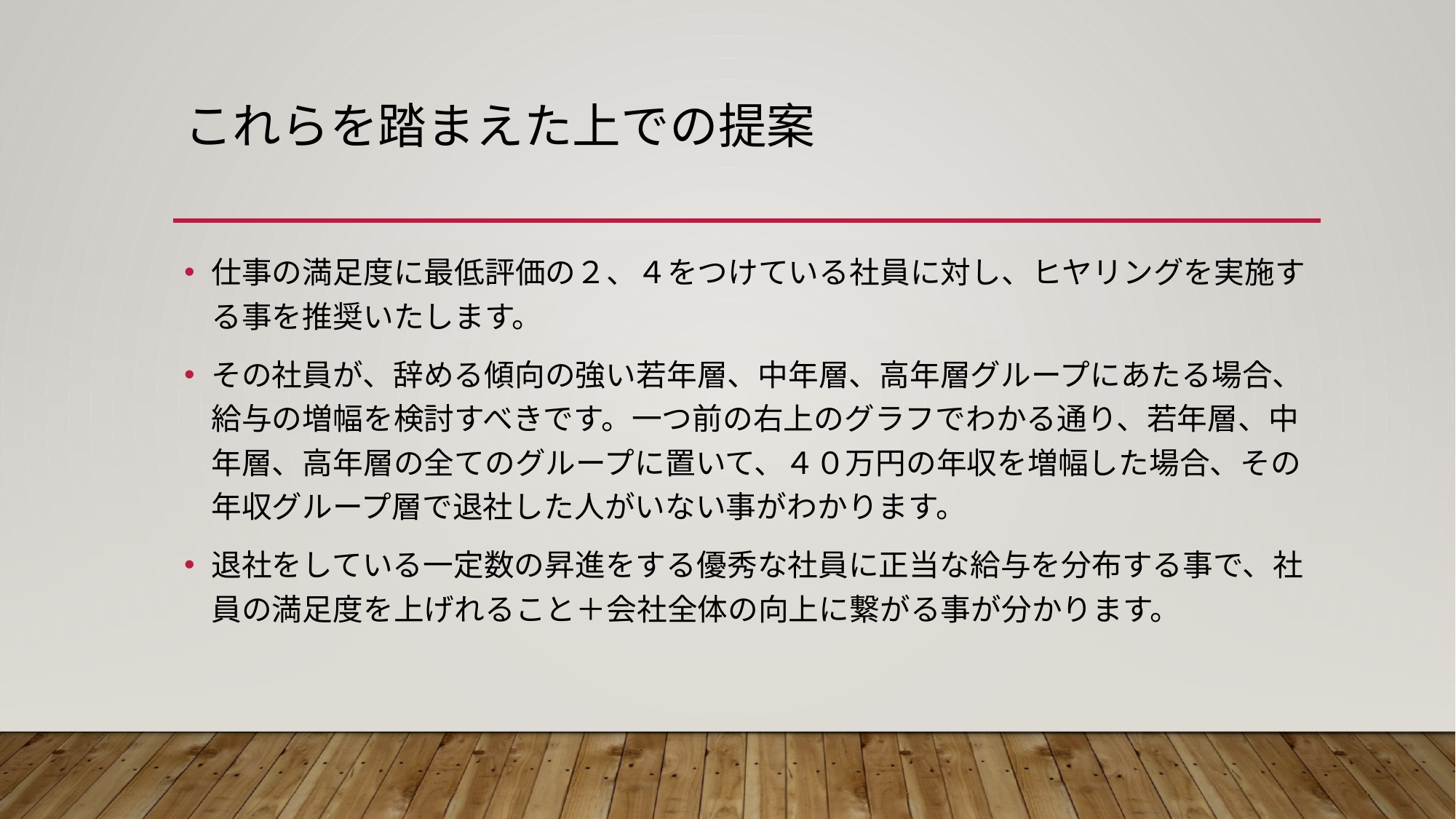

# これらを踏まえた上での提案
仕事の満足度に最低評価の２、４をつけている社員に対し、ヒヤリングを実施する事を推奨いたします。
その社員が、辞める傾向の強い若年層、中年層、高年層グループにあたる場合、給与の増幅を検討すべきです。一つ前の右上のグラフでわかる通り、若年層、中年層、高年層の全てのグループに置いて、４０万円の年収を増幅した場合、その年収グループ層で退社した人がいない事がわかります。
退社をしている一定数の昇進をする優秀な社員に正当な給与を分布する事で、社員の満足度を上げれること＋会社全体の向上に繋がる事が分かります。